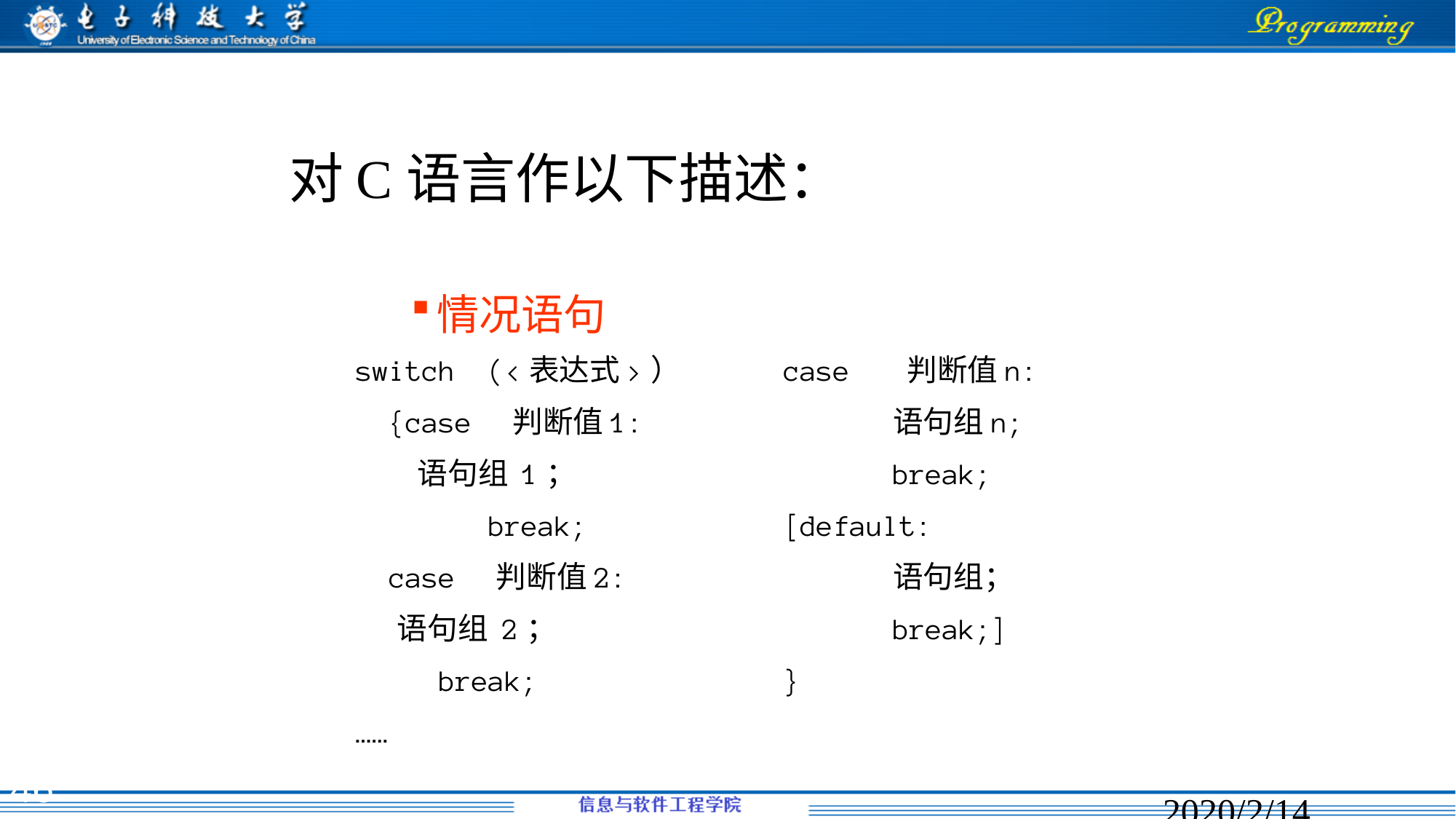

对C语言作以下描述：
情况语句
switch  (<表达式>）
  {case  判断值1:
        语句组 1；
        break;
  case  判断值2:
     语句组 2；
     break;
……
case   判断值n:
	语句组n;
	break;
[default:
	语句组；
	break;]
}
46
2020/2/14